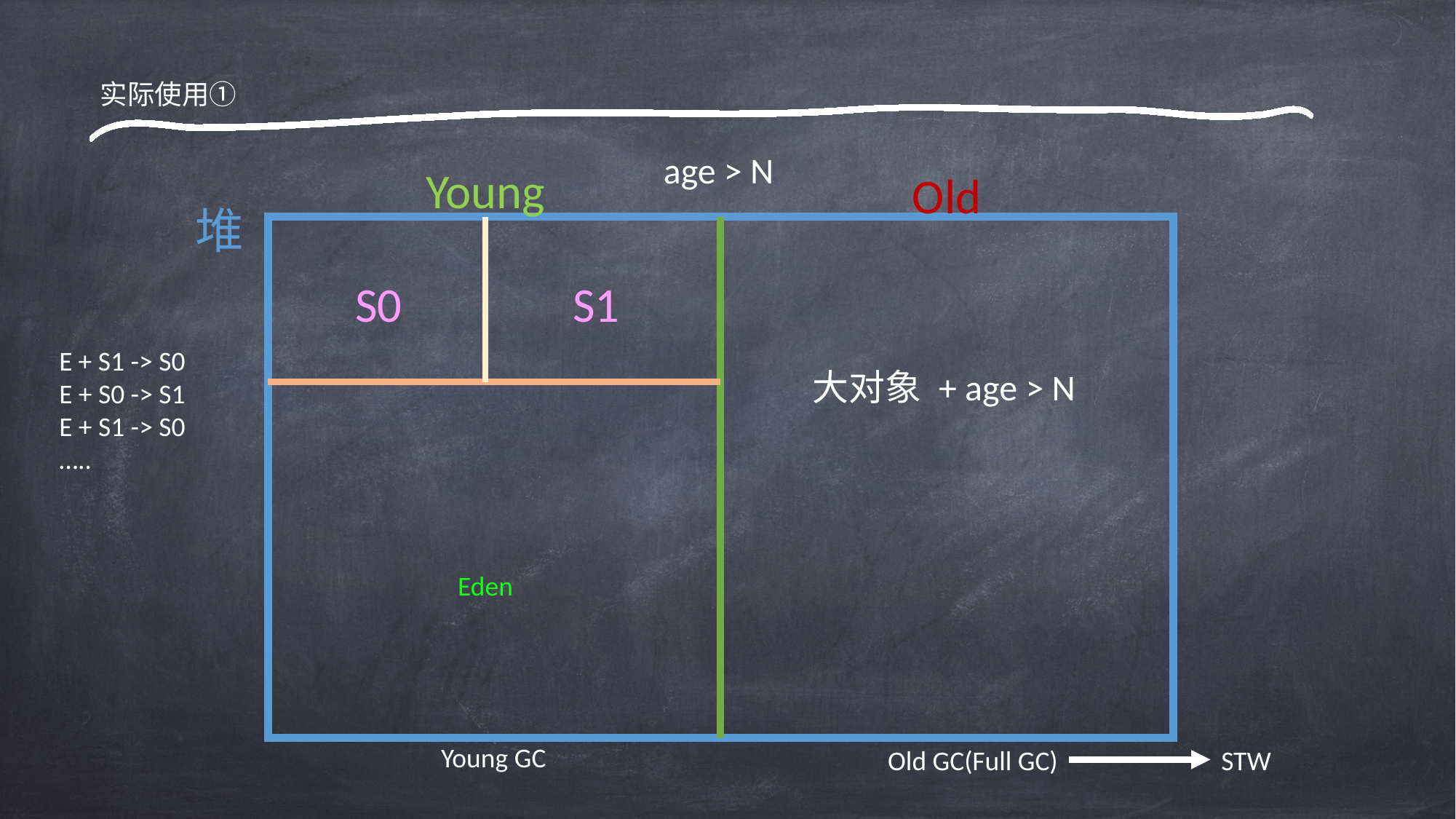

实际使用①

age > N
Young
Old
堆

S0
S1
Eden
E + S1 -> S0
E + S0 -> S1
E + S1 -> S0
…..
大对象 + age > N
Young GC
Old GC(Full GC)
STW